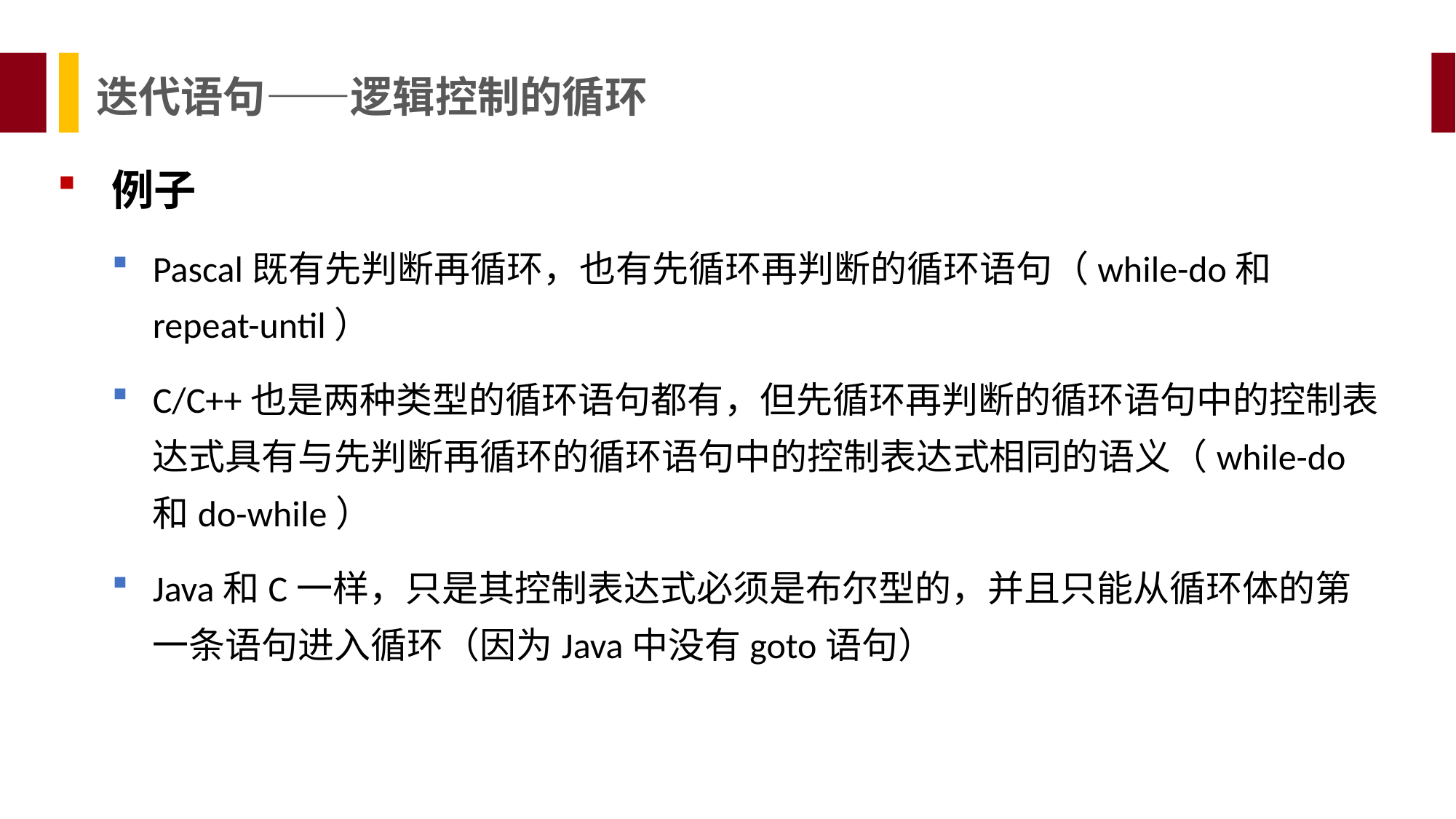

迭代语句——逻辑控制的循环
例子
Pascal既有先判断再循环，也有先循环再判断的循环语句（while-do和repeat-until）
C/C++也是两种类型的循环语句都有，但先循环再判断的循环语句中的控制表达式具有与先判断再循环的循环语句中的控制表达式相同的语义（while-do和do-while）
Java和C一样，只是其控制表达式必须是布尔型的，并且只能从循环体的第一条语句进入循环（因为Java中没有goto语句）